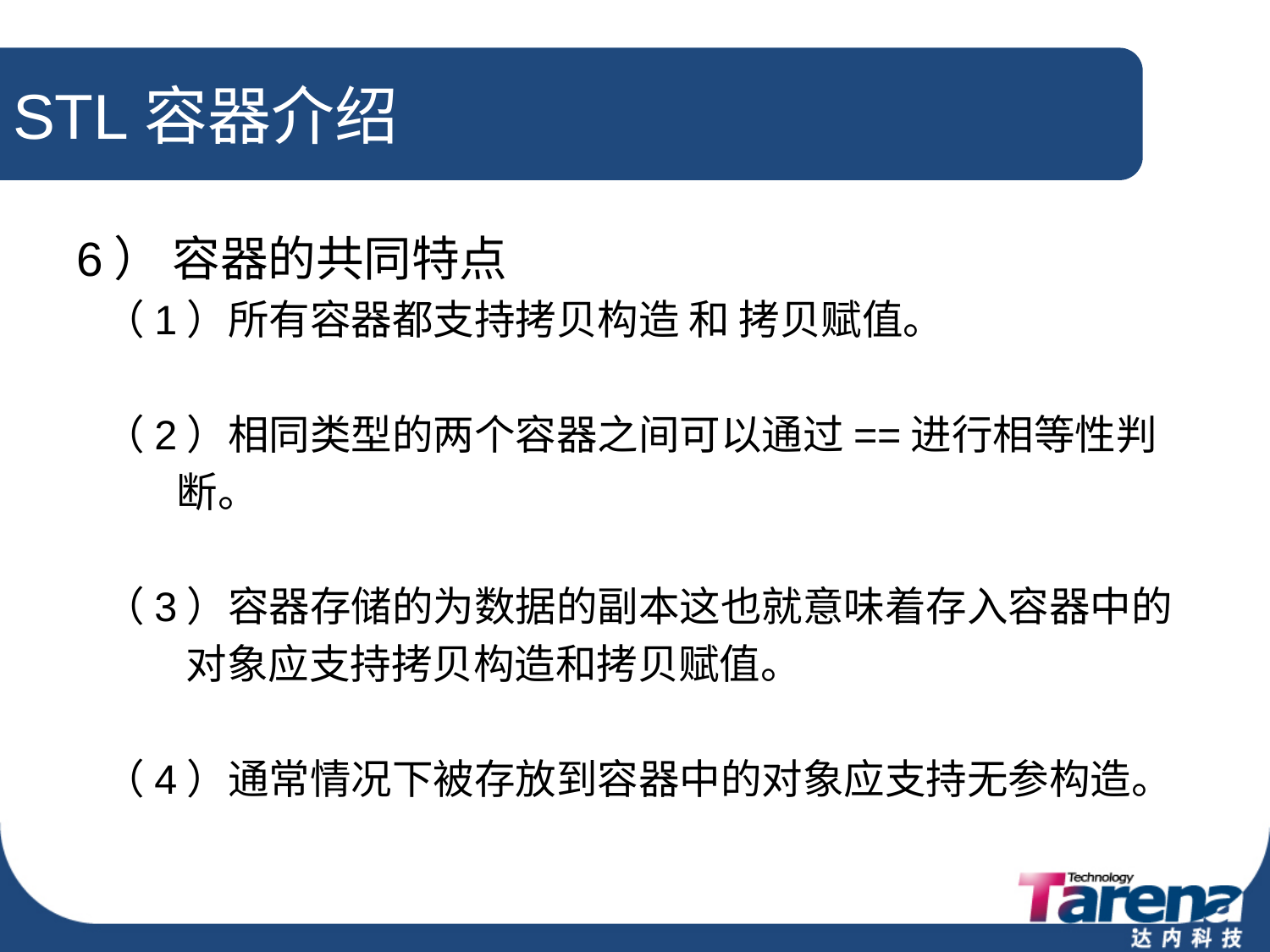

# STL容器介绍
6） 容器的共同特点
  （1）所有容器都支持拷贝构造 和 拷贝赋值。

  （2）相同类型的两个容器之间可以通过==进行相等性判
          断。

  （3）容器存储的为数据的副本这也就意味着存入容器中的
           对象应支持拷贝构造和拷贝赋值。

  （4）通常情况下被存放到容器中的对象应支持无参构造。